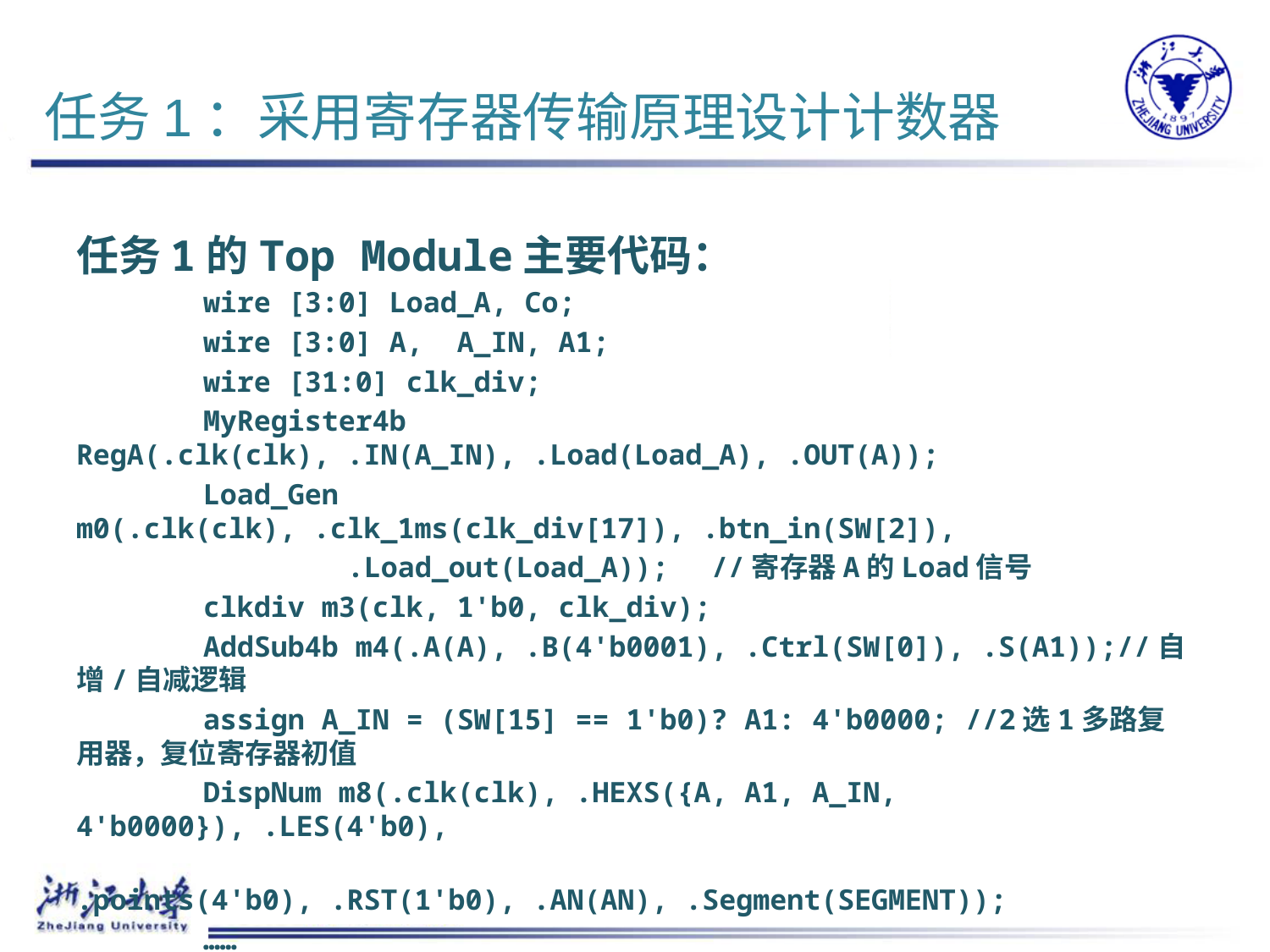

# 任务1：采用寄存器传输原理设计计数器
任务1的Top Module主要代码：
	wire [3:0] Load_A, Co;
	wire [3:0] A,  A_IN, A1;
	wire [31:0] clk_div;
	MyRegister4b RegA(.clk(clk), .IN(A_IN), .Load(Load_A), .OUT(A));
	Load_Gen m0(.clk(clk), .clk_1ms(clk_div[17]), .btn_in(SW[2]),
		 .Load_out(Load_A));	//寄存器A的Load信号
	clkdiv m3(clk, 1'b0, clk_div);
	AddSub4b m4(.A(A), .B(4'b0001), .Ctrl(SW[0]), .S(A1));//自增/自减逻辑
	assign A_IN = (SW[15] == 1'b0)? A1: 4'b0000;	//2选1多路复用器，复位寄存器初值
	DispNum m8(.clk(clk), .HEXS({A, A1, A_IN, 4'b0000}), .LES(4'b0),
		.points(4'b0), .RST(1'b0), .AN(AN), .Segment(SEGMENT));
	……